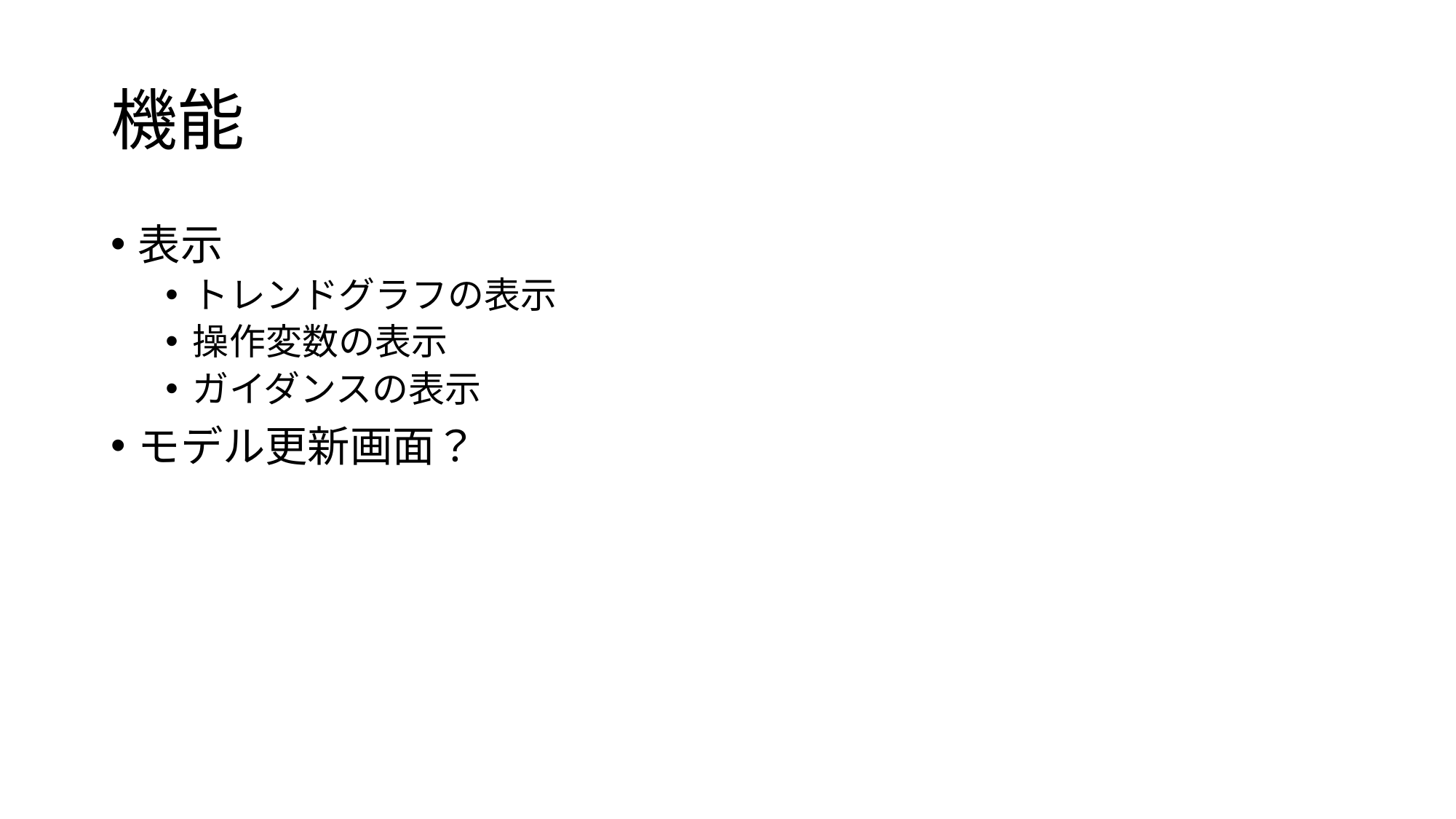

# 機能
表示
トレンドグラフの表示
操作変数の表示
ガイダンスの表示
モデル更新画面？